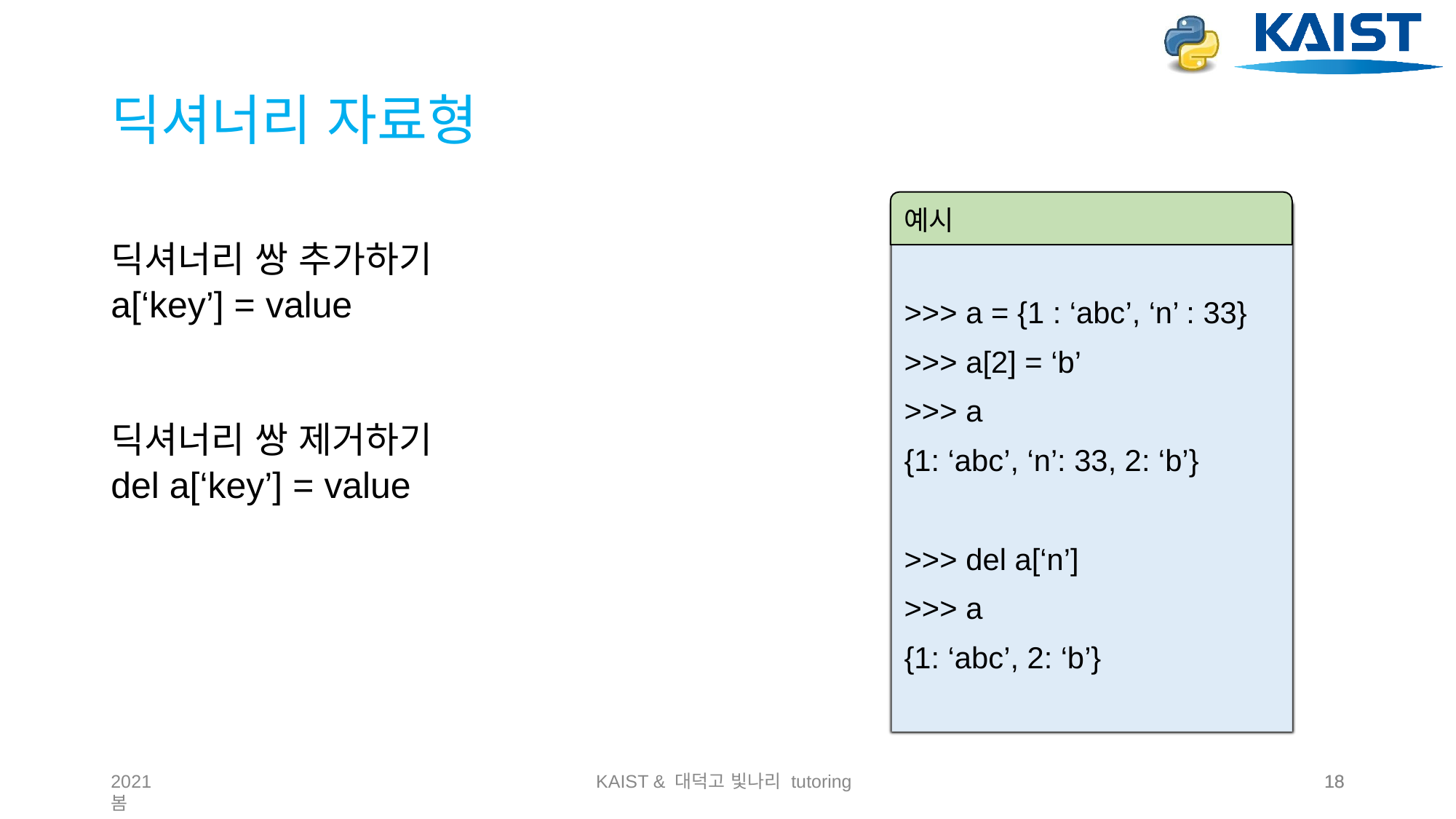

# 딕셔너리 자료형

예시
딕셔너리 쌍 추가하기
a[‘key’] = value

딕셔너리 쌍 제거하기
del a[‘key’] = value
>>> a = {1 : ‘abc’, ‘n’ : 33}
>>> a[2] = ‘b’
>>> a
{1: ‘abc’, ‘n’: 33, 2: ‘b’}

>>> del a[‘n’]
>>> a
{1: ‘abc’, 2: ‘b’}
2021 봄
KAIST & 대덕고 빛나리 tutoring
18
18